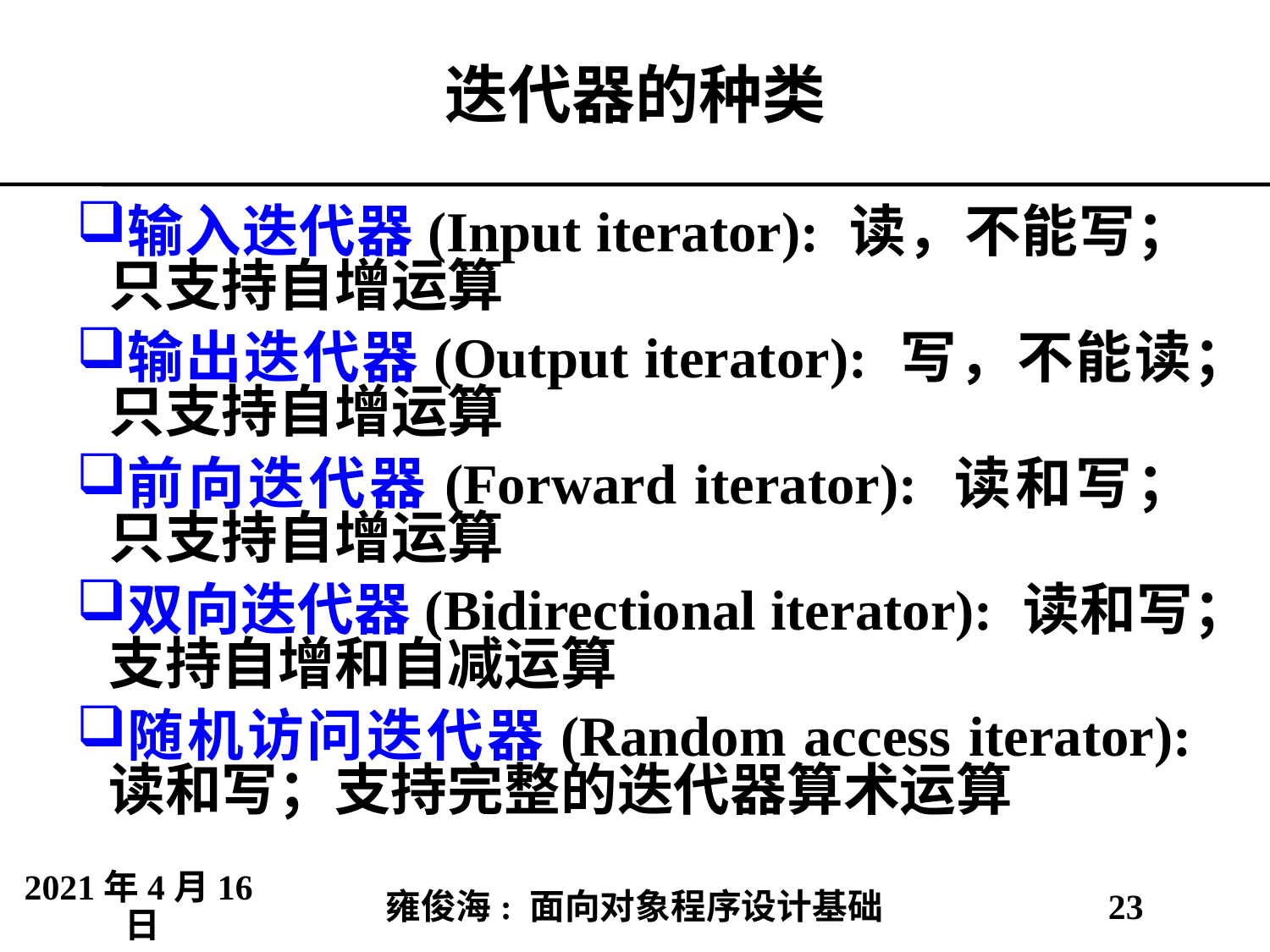

# 迭代器的种类

输入迭代器(Input iterator): 读，不能写；只支持自增运算
输出迭代器(Output iterator): 写，不能读；只支持自增运算
前向迭代器(Forward iterator): 读和写；只支持自增运算
双向迭代器(Bidirectional iterator): 读和写；支持自增和自减运算
随机访问迭代器(Random access iterator): 读和写；支持完整的迭代器算术运算
2021年4月16日
雍俊海: 面向对象程序设计基础
23